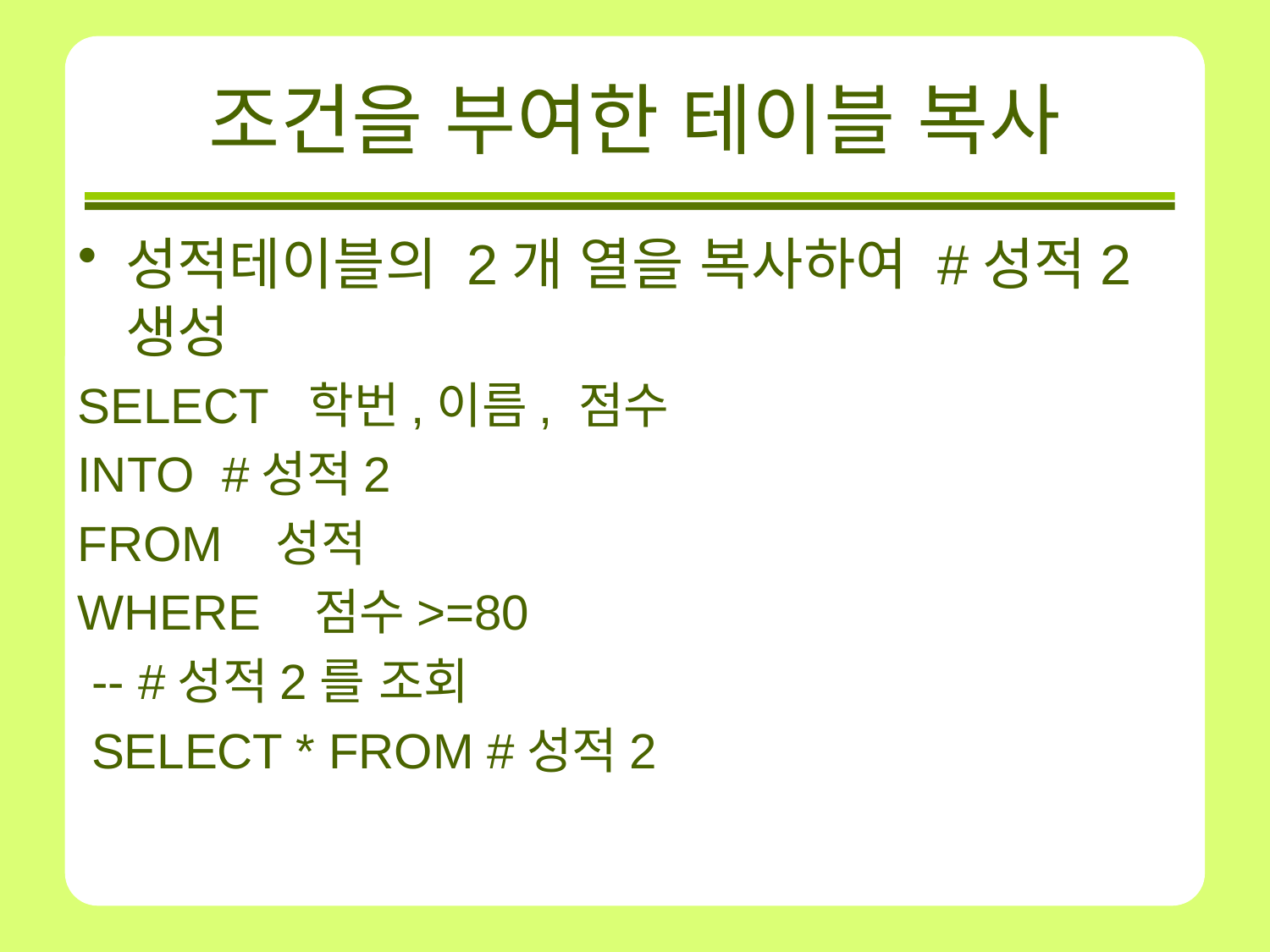

# 조건을 부여한 테이블 복사
성적테이블의 2개 열을 복사하여 #성적2 생성
SELECT  학번,이름, 점수
INTO  #성적2
FROM   성적
WHERE   점수>=80
 -- #성적2를 조회
 SELECT * FROM #성적2